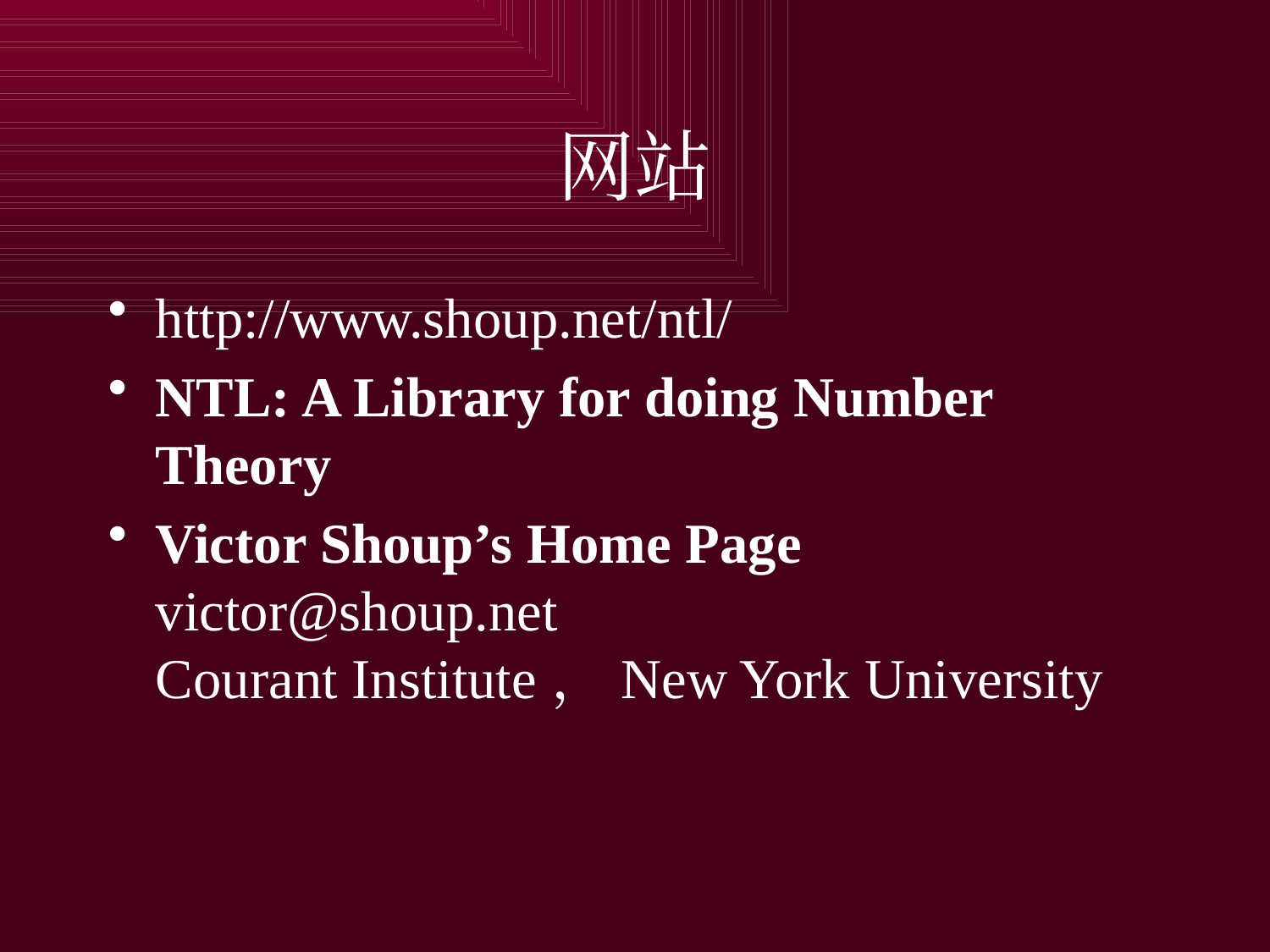

# 网站
http://www.shoup.net/ntl/
NTL: A Library for doing Number Theory
Victor Shoup’s Home Page victor@shoup.net 
Courant Institute，New York University